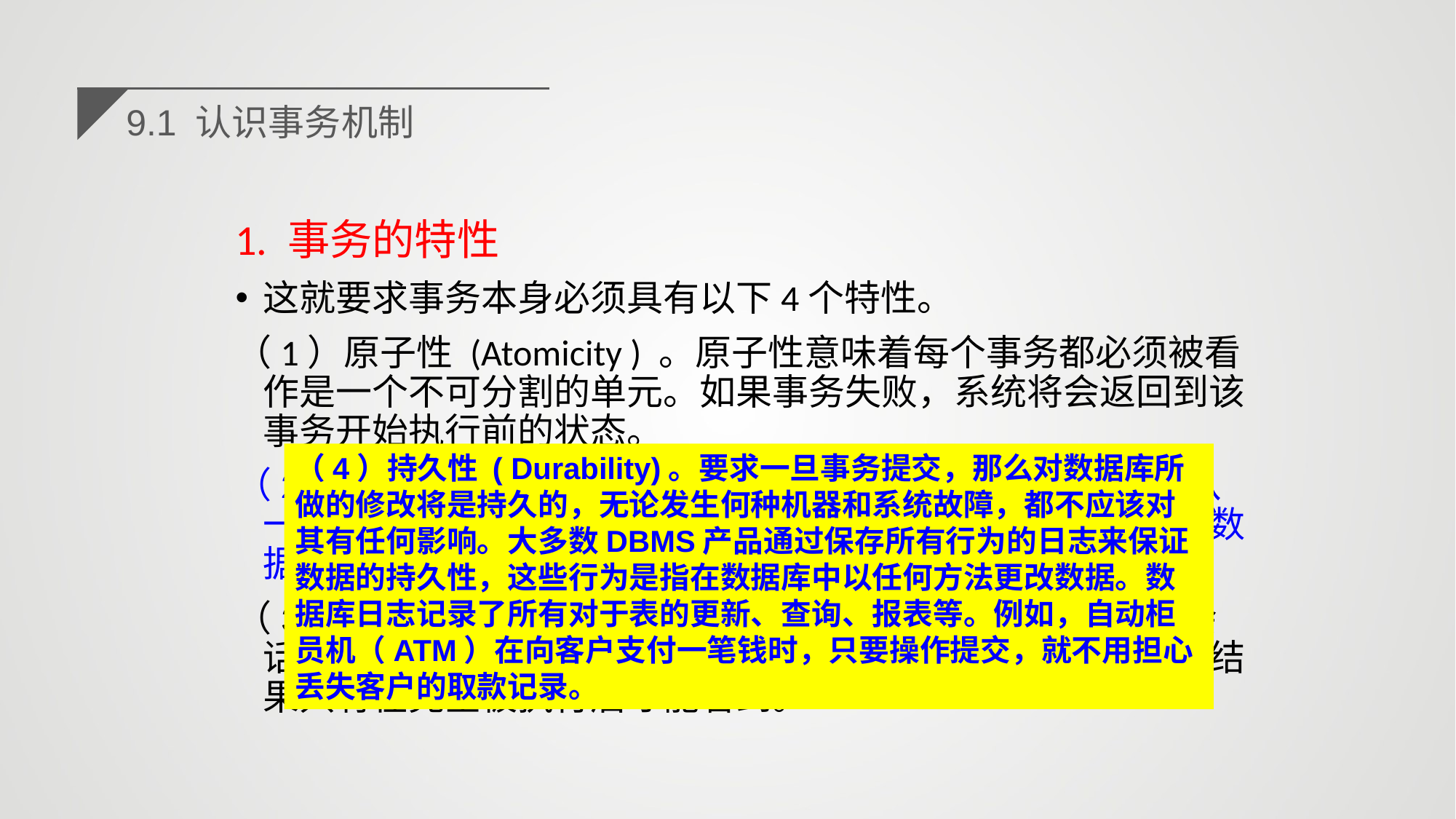

9.1 认识事务机制

1. 事务的特性
这就要求事务本身必须具有以下4个特性。
（1）原子性 (Atomicity ) 。原子性意味着每个事务都必须被看作是一个不可分割的单元。如果事务失败，系统将会返回到该事务开始执行前的状态。
（2）一致性(Consistency )。事务执行完成后，都将数据库从一个一致状态转变到另一个一致状态，事务不能违背定义在数据库中的任何完整性检查。
（3）隔离性 ( Isolation)。隔离性是指每个事务在其自己的会话空间发生，和其他发生在系统中的事务隔离，而且事务的结果只有在完全被执行后才能看到。
（4）持久性 ( Durability)。要求一旦事务提交，那么对数据库所做的修改将是持久的，无论发生何种机器和系统故障，都不应该对其有任何影响。大多数DBMS产品通过保存所有行为的日志来保证数据的持久性，这些行为是指在数据库中以任何方法更改数据。数据库日志记录了所有对于表的更新、查询、报表等。例如，自动柜员机（ATM）在向客户支付一笔钱时，只要操作提交，就不用担心丢失客户的取款记录。